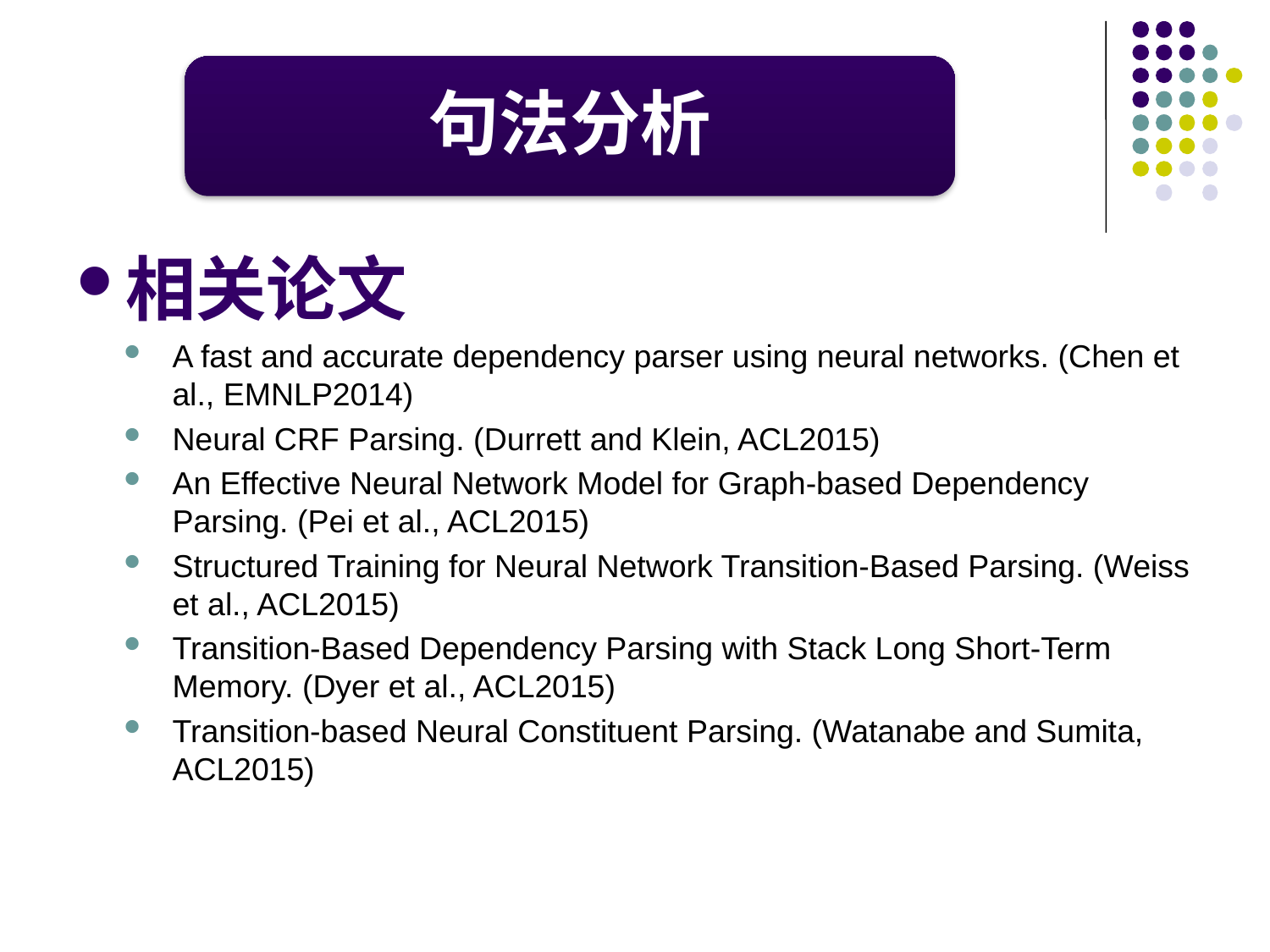

相关论文
A fast and accurate dependency parser using neural networks. (Chen et al., EMNLP2014)
Neural CRF Parsing. (Durrett and Klein, ACL2015)
An Effective Neural Network Model for Graph-based Dependency Parsing. (Pei et al., ACL2015)
Structured Training for Neural Network Transition-Based Parsing. (Weiss et al., ACL2015)
Transition-Based Dependency Parsing with Stack Long Short-Term Memory. (Dyer et al., ACL2015)
Transition-based Neural Constituent Parsing. (Watanabe and Sumita, ACL2015)

句法分析